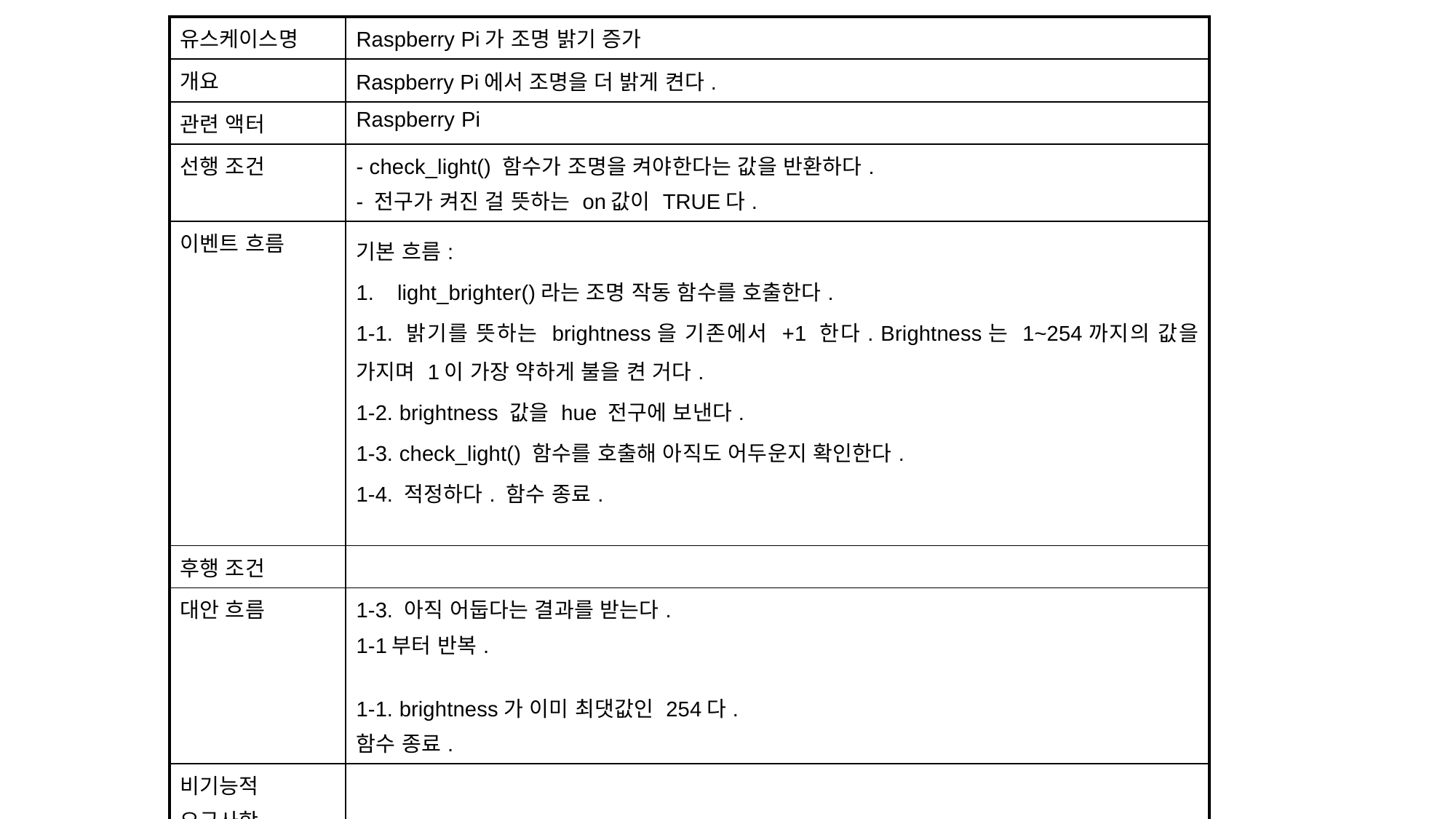

| 유스케이스명 | Raspberry Pi가 조명 밝기 증가 |
| --- | --- |
| 개요 | Raspberry Pi에서 조명을 더 밝게 켠다. |
| 관련 액터 | Raspberry Pi |
| 선행 조건 | - check\_light() 함수가 조명을 켜야한다는 값을 반환하다. - 전구가 켜진 걸 뜻하는 on값이 TRUE다. |
| 이벤트 흐름 | 기본 흐름: light\_brighter()라는 조명 작동 함수를 호출한다. 1-1. 밝기를 뜻하는 brightness을 기존에서 +1 한다. Brightness는 1~254까지의 값을 가지며 1이 가장 약하게 불을 켠 거다. 1-2. brightness 값을 hue 전구에 보낸다. 1-3. check\_light() 함수를 호출해 아직도 어두운지 확인한다. 1-4. 적정하다. 함수 종료. |
| 후행 조건 |  |
| 대안 흐름 | 1-3. 아직 어둡다는 결과를 받는다. 1-1부터 반복. 1-1. brightness가 이미 최댓값인 254다. 함수 종료. |
| 비기능적 요구사항 |  |